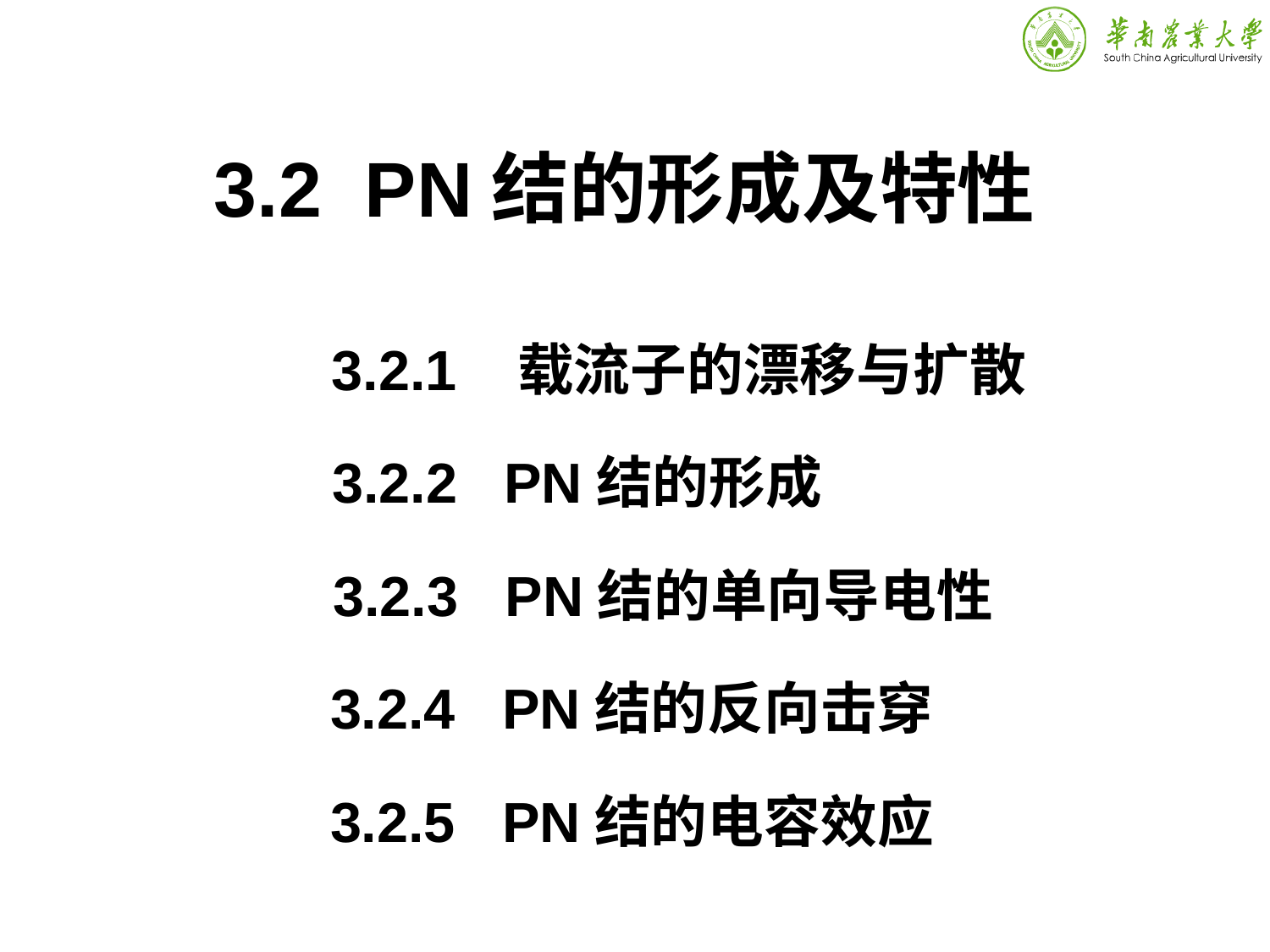

# 3.2  PN结的形成及特性
             3.2.1   载流子的漂移与扩散
3.2.2   PN结的形成
           3.2.3   PN结的单向导电性
       3.2.4   PN结的反向击穿
       3.2.5   PN结的电容效应